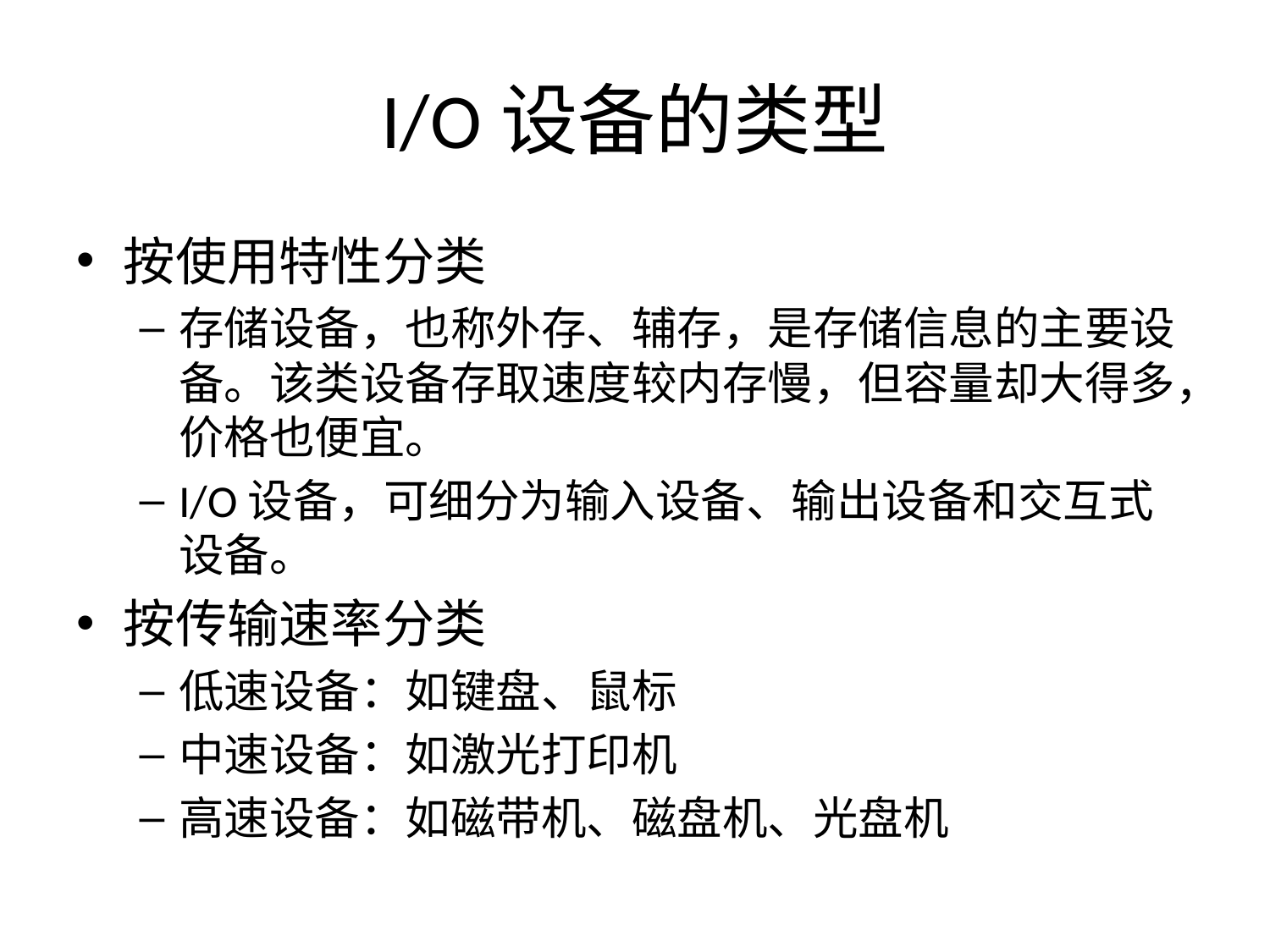

# I/O设备的类型
按使用特性分类
存储设备，也称外存、辅存，是存储信息的主要设备。该类设备存取速度较内存慢，但容量却大得多，价格也便宜。
I/O设备，可细分为输入设备、输出设备和交互式设备。
按传输速率分类
低速设备：如键盘、鼠标
中速设备：如激光打印机
高速设备：如磁带机、磁盘机、光盘机